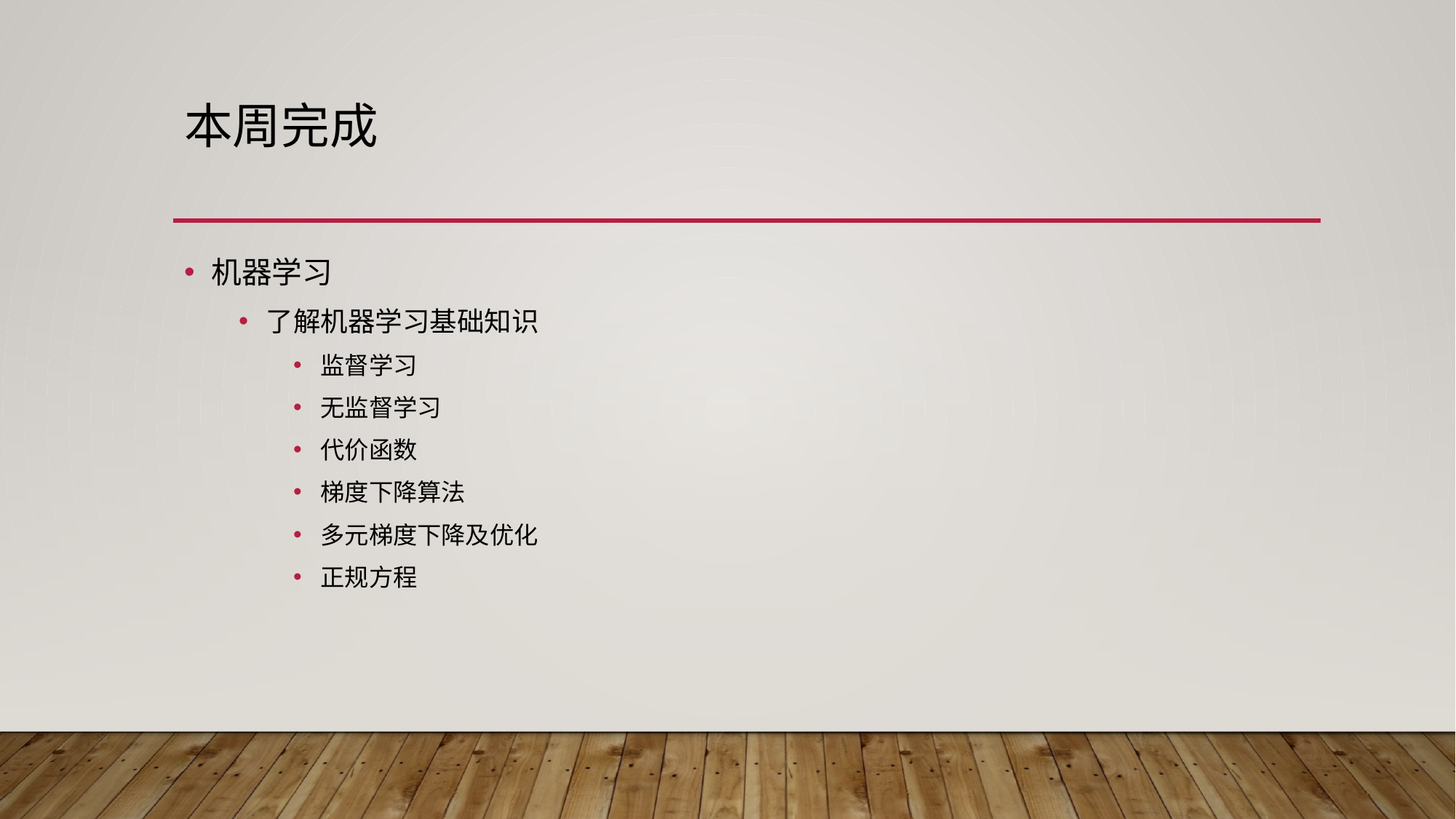

# 本周完成
机器学习
了解机器学习基础知识
监督学习
无监督学习
代价函数
梯度下降算法
多元梯度下降及优化
正规方程